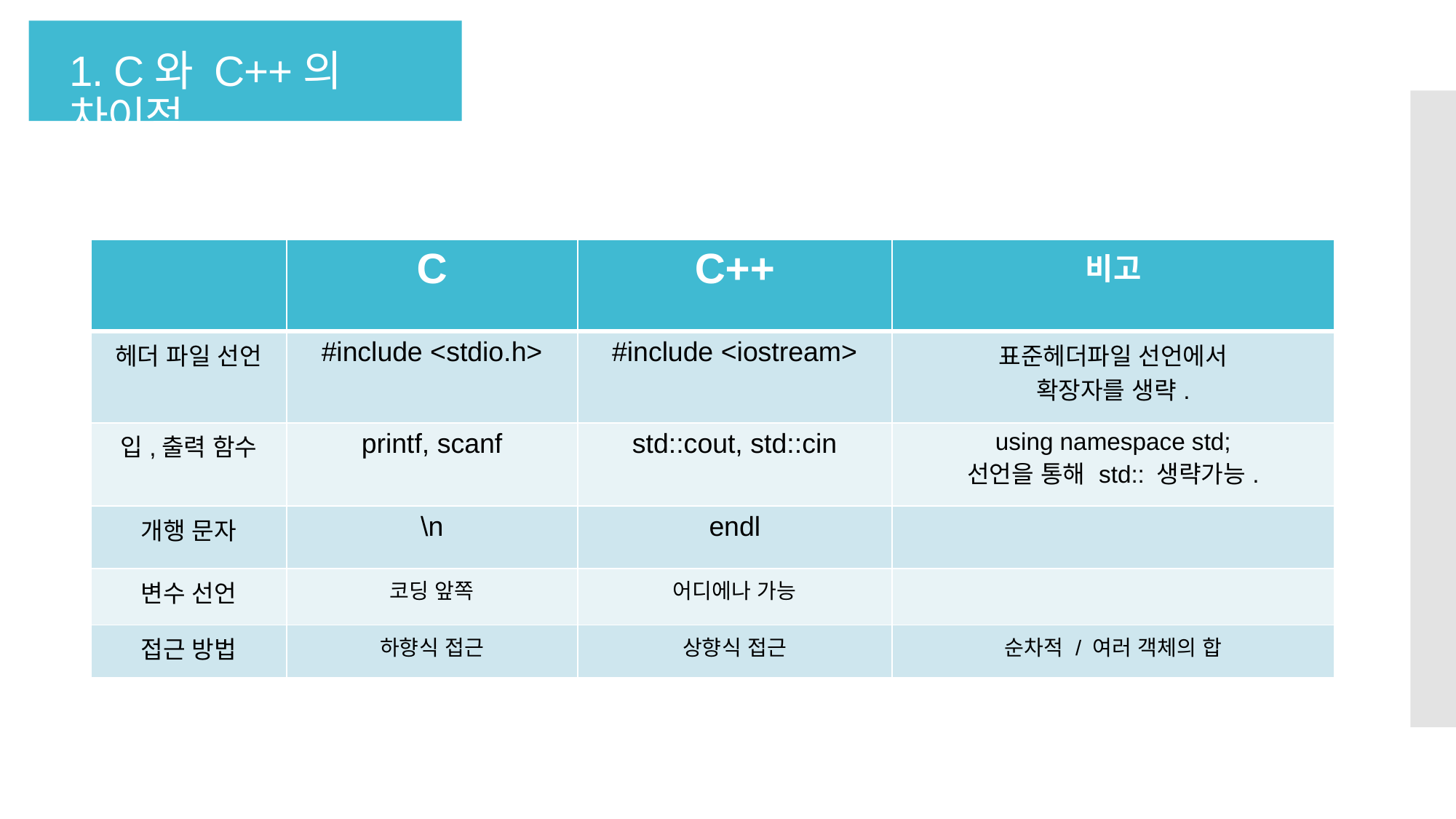

# 1. C와 C++의 차이점
|  | C | C++ | 비고 |
| --- | --- | --- | --- |
| 헤더 파일 선언 | #include <stdio.h> | #include <iostream> | 표준헤더파일 선언에서 확장자를 생략. |
| 입,출력 함수 | printf, scanf | std::cout, std::cin | using namespace std; 선언을 통해 std:: 생략가능. |
| 개행 문자 | \n | endl |  |
| 변수 선언 | 코딩 앞쪽 | 어디에나 가능 |  |
| 접근 방법 | 하향식 접근 | 상향식 접근 | 순차적 / 여러 객체의 합 |